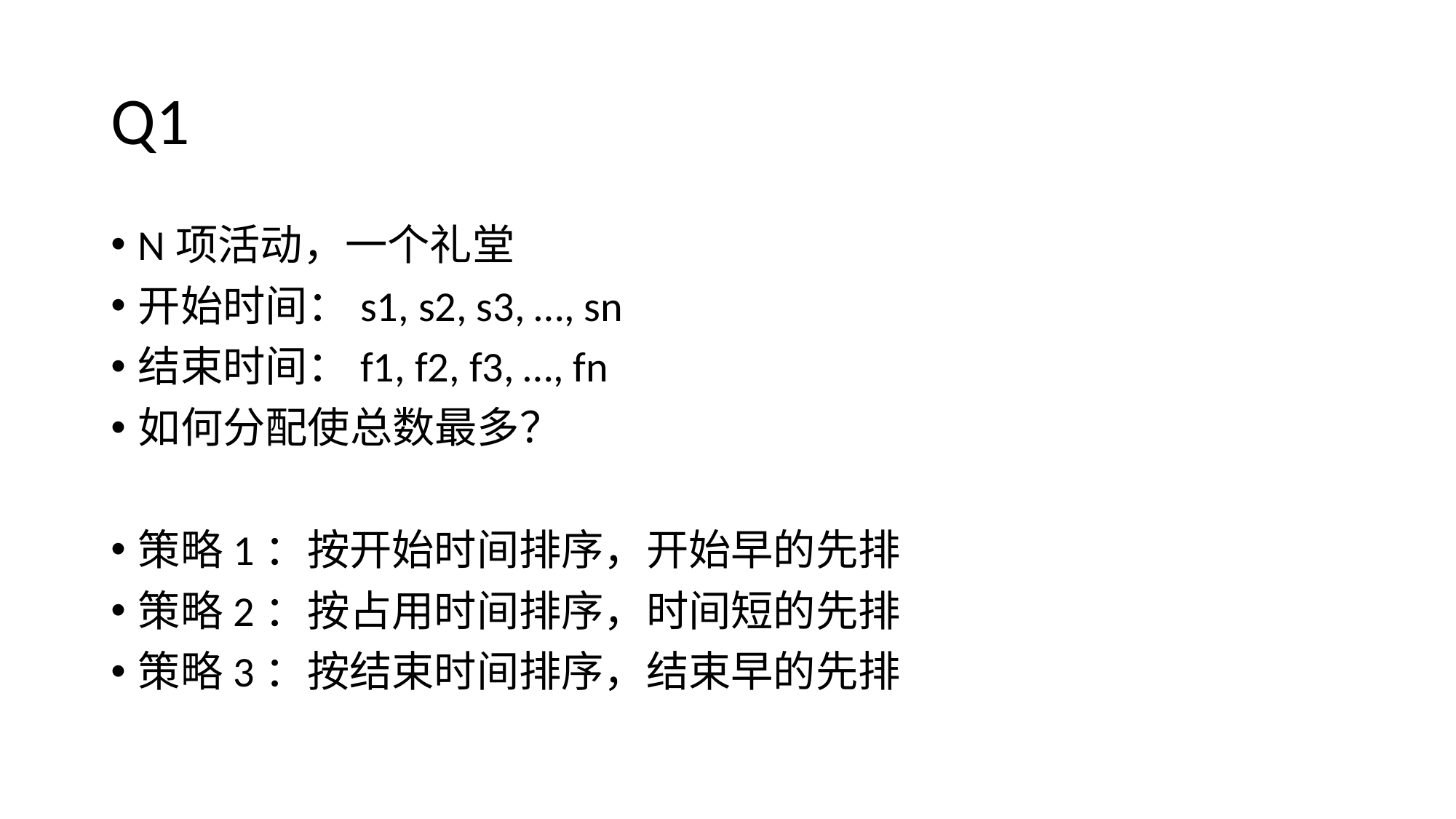

# Q1
N项活动，一个礼堂
开始时间：s1, s2, s3, …, sn
结束时间：f1, f2, f3, …, fn
如何分配使总数最多？

策略1：按开始时间排序，开始早的先排
策略2：按占用时间排序，时间短的先排
策略3：按结束时间排序，结束早的先排